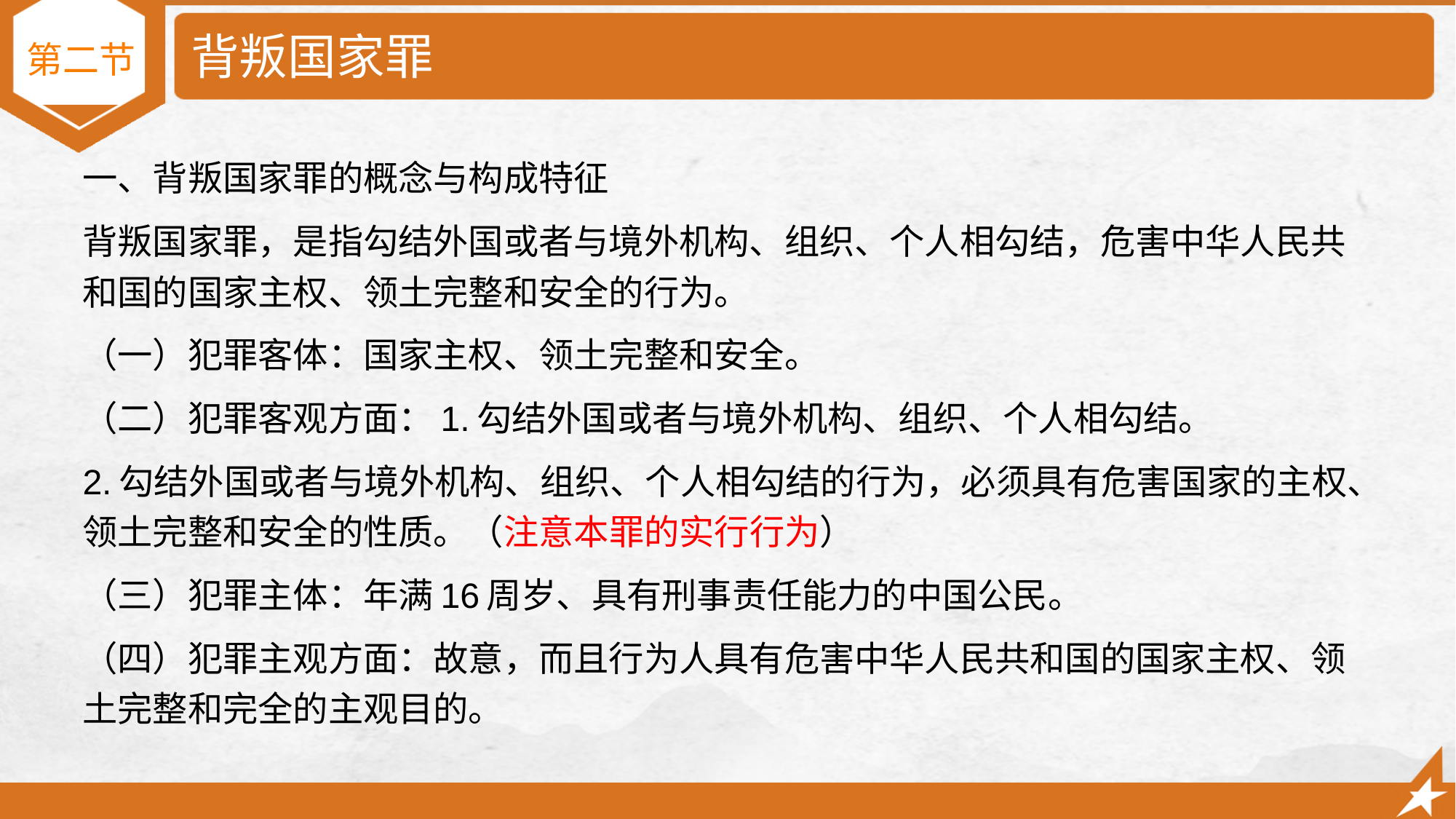

# 背叛国家罪
第二节
一、背叛国家罪的概念与构成特征
背叛国家罪，是指勾结外国或者与境外机构、组织、个人相勾结，危害中华人民共和国的国家主权、领土完整和安全的行为。
（一）犯罪客体：国家主权、领土完整和安全。
（二）犯罪客观方面：1.勾结外国或者与境外机构、组织、个人相勾结。
2.勾结外国或者与境外机构、组织、个人相勾结的行为，必须具有危害国家的主权、领土完整和安全的性质。（注意本罪的实行行为）
（三）犯罪主体：年满16周岁、具有刑事责任能力的中国公民。
（四）犯罪主观方面：故意，而且行为人具有危害中华人民共和国的国家主权、领土完整和完全的主观目的。